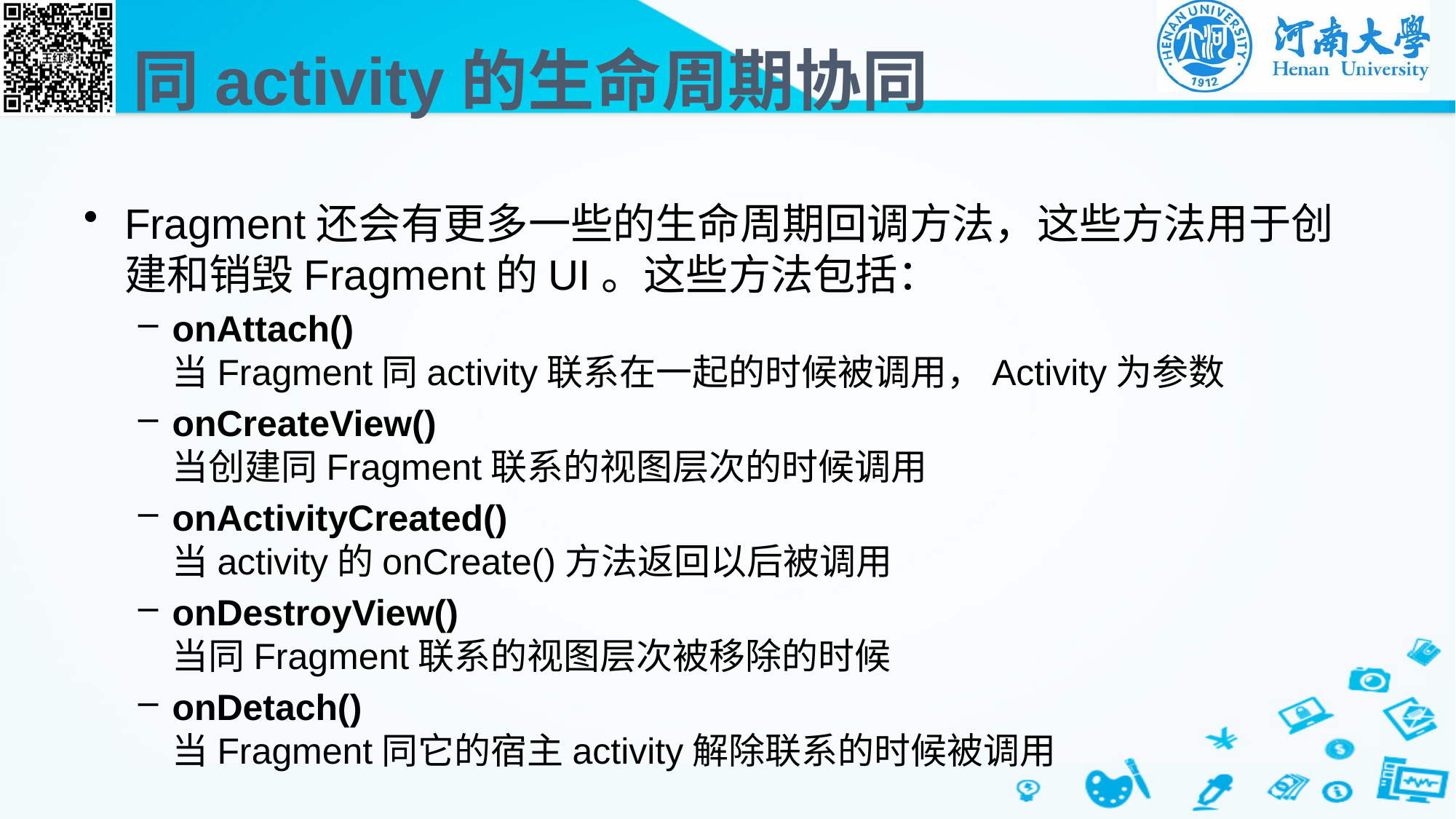

# 同activity的生命周期协同
Fragment还会有更多一些的生命周期回调方法，这些方法用于创建和销毁Fragment的UI。这些方法包括：
onAttach()
当Fragment同activity联系在一起的时候被调用，Activity为参数
onCreateView()
当创建同Fragment联系的视图层次的时候调用
onActivityCreated()
当activity的onCreate()方法返回以后被调用
onDestroyView()
当同Fragment联系的视图层次被移除的时候
onDetach()
当Fragment同它的宿主activity解除联系的时候被调用